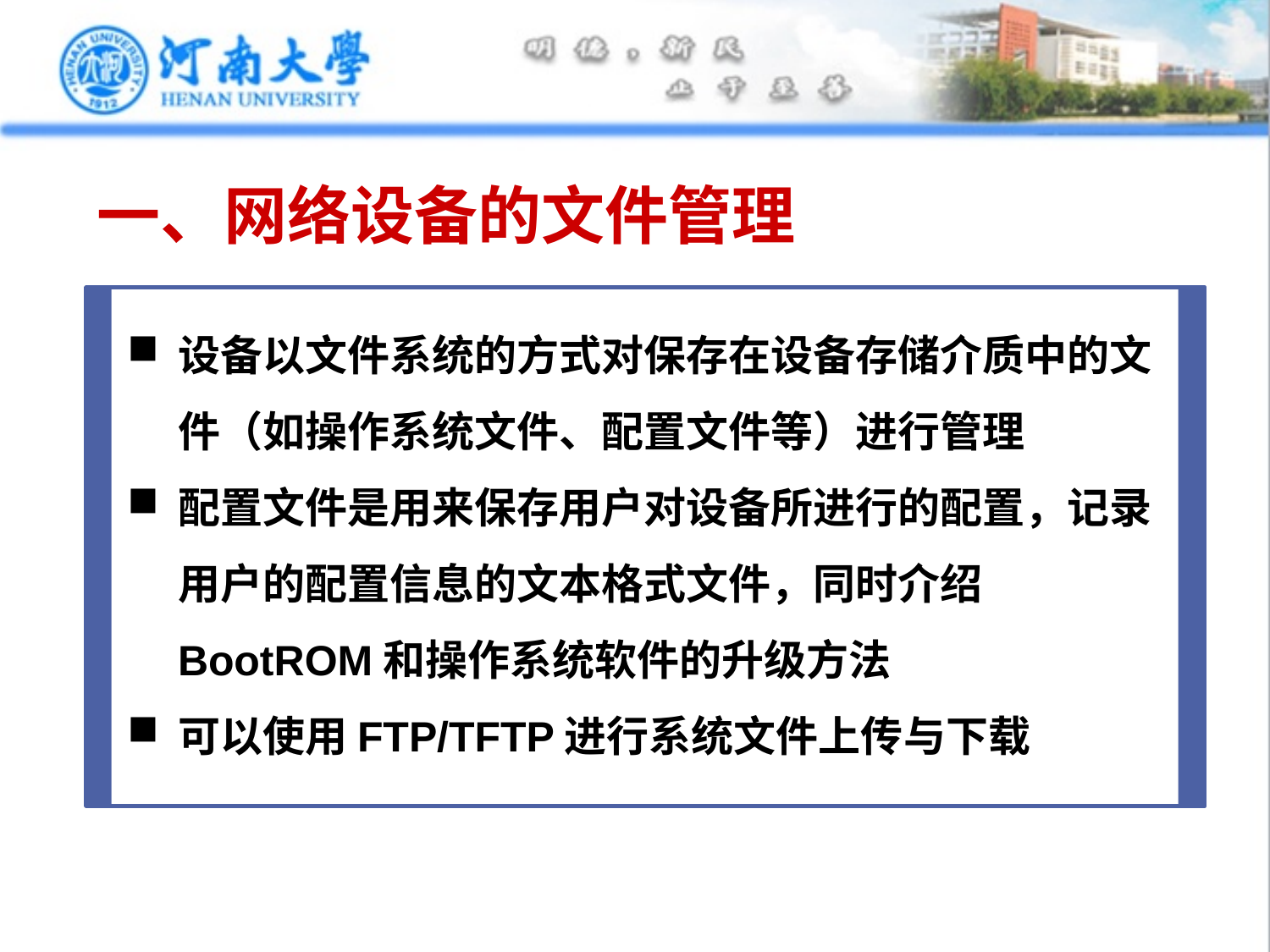

一、网络设备的文件管理

设备以文件系统的方式对保存在设备存储介质中的文件（如操作系统文件、配置文件等）进行管理
配置文件是用来保存用户对设备所进行的配置，记录用户的配置信息的文本格式文件，同时介绍BootROM和操作系统软件的升级方法
可以使用FTP/TFTP进行系统文件上传与下载